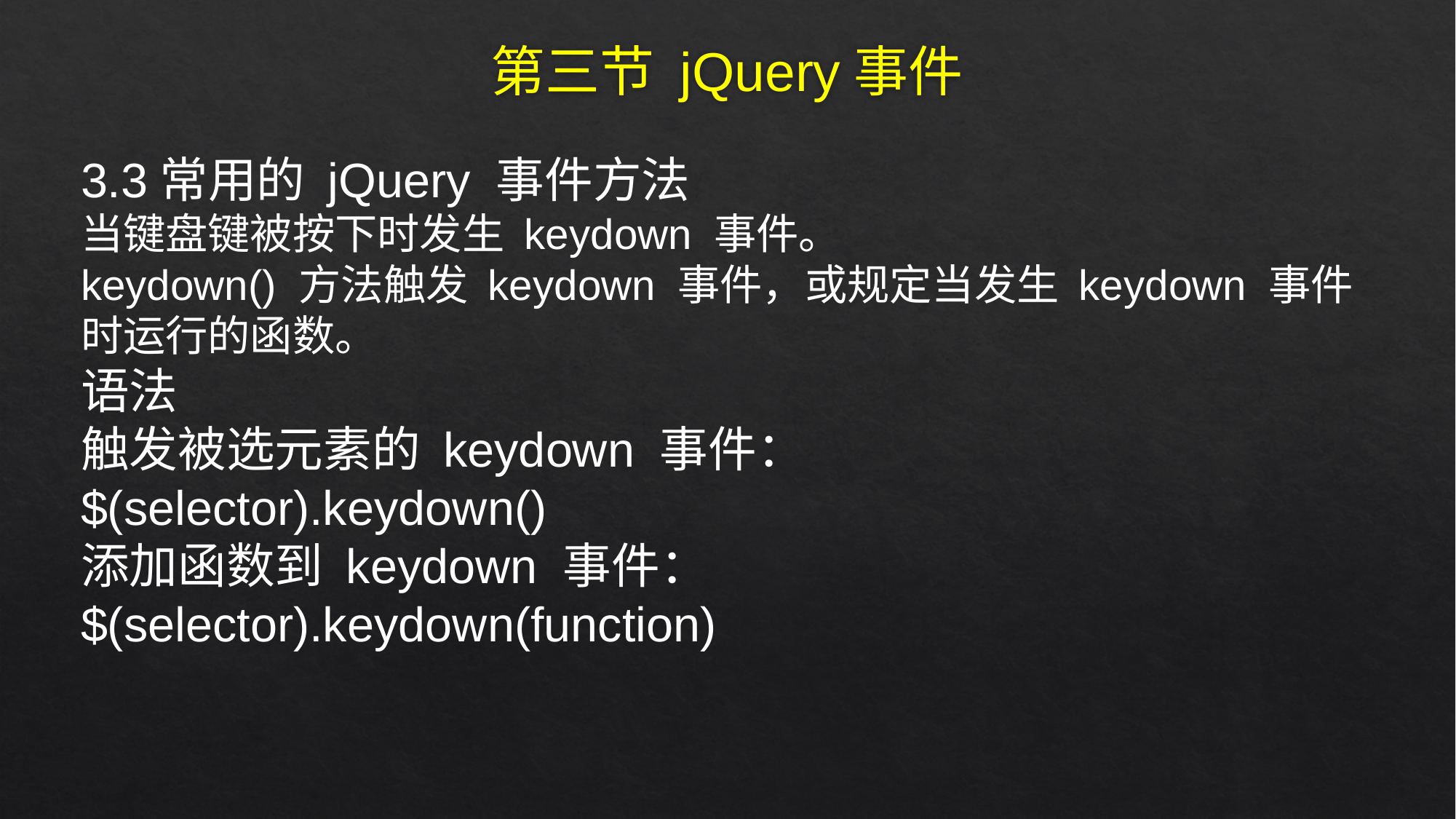

# 第三节 jQuery事件
3.3常用的 jQuery 事件方法
当键盘键被按下时发生 keydown 事件。
keydown() 方法触发 keydown 事件，或规定当发生 keydown 事件时运行的函数。
语法
触发被选元素的 keydown 事件：
$(selector).keydown()
添加函数到 keydown 事件：
$(selector).keydown(function)